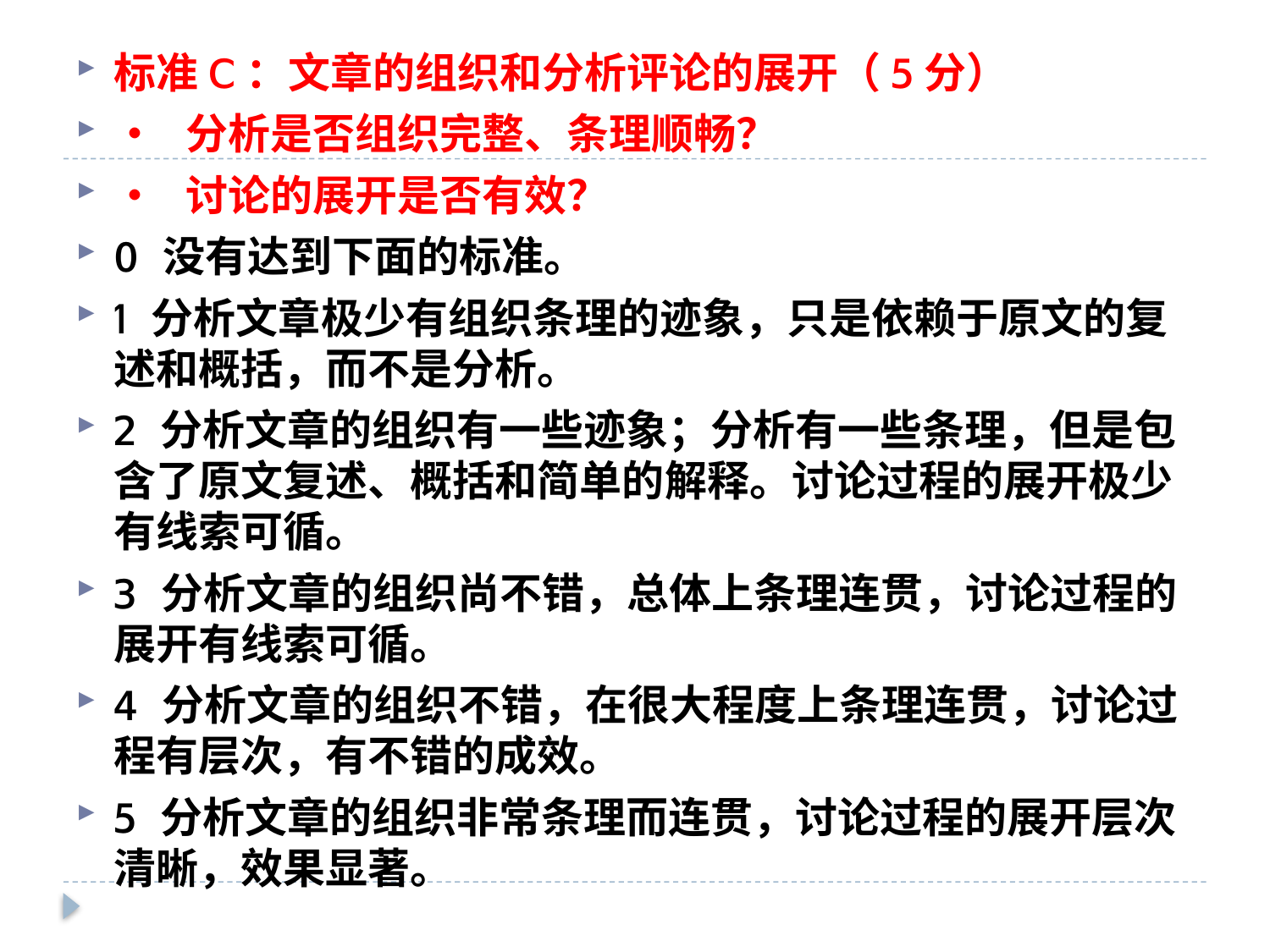

#
标准C：文章的组织和分析评论的展开（5分）
•  分析是否组织完整、条理顺畅？
•  讨论的展开是否有效？
0 没有达到下面的标准。
1 分析文章极少有组织条理的迹象，只是依赖于原文的复述和概括，而不是分析。
2 分析文章的组织有一些迹象；分析有一些条理，但是包含了原文复述、概括和简单的解释。讨论过程的展开极少有线索可循。
3 分析文章的组织尚不错，总体上条理连贯，讨论过程的展开有线索可循。
4 分析文章的组织不错，在很大程度上条理连贯，讨论过程有层次，有不错的成效。
5 分析文章的组织非常条理而连贯，讨论过程的展开层次清晰，效果显著。